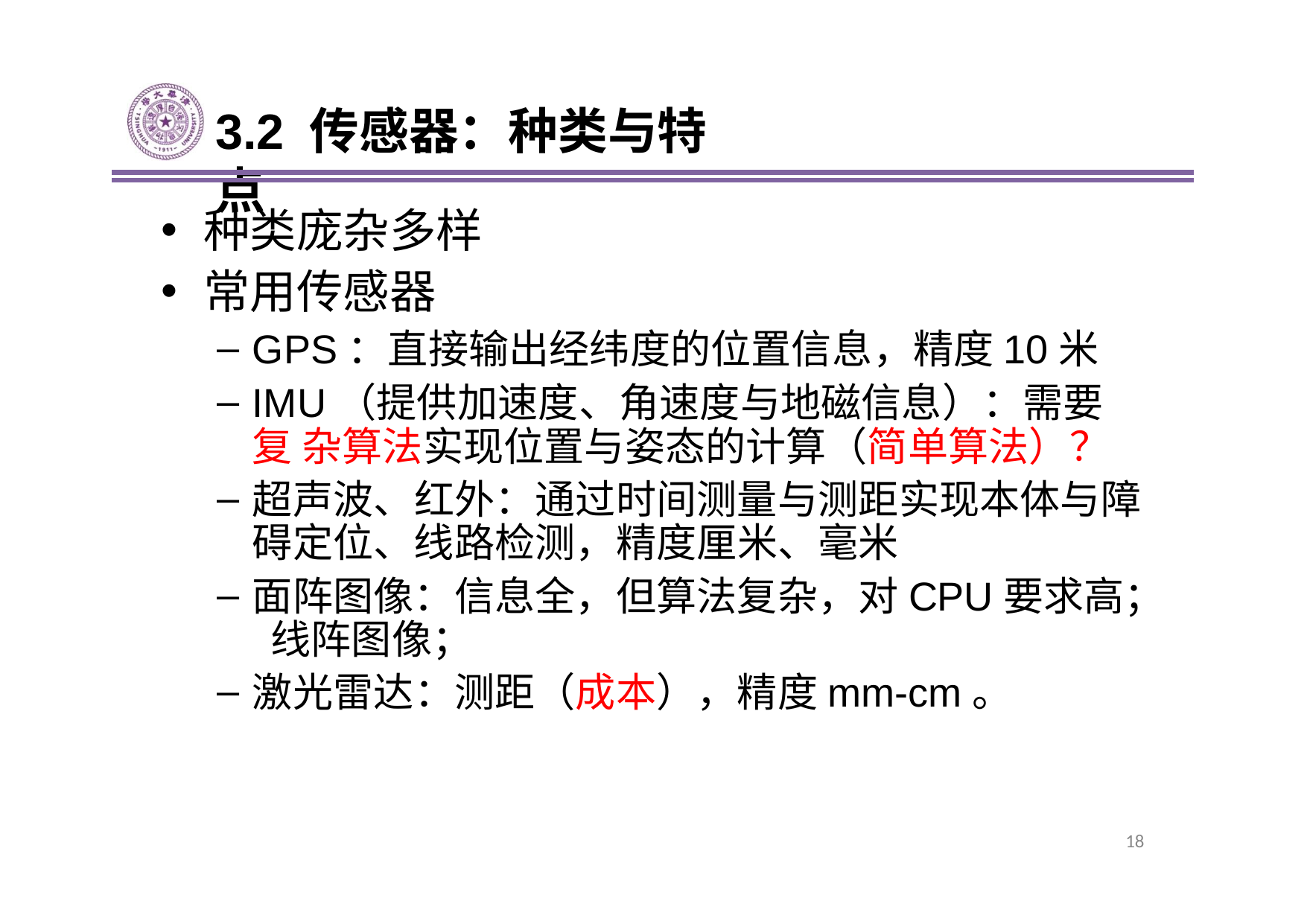

# 3.2 传感器：种类与特点

种类庞杂多样
常用传感器
GPS：直接输出经纬度的位置信息，精度10米
IMU（提供加速度、角速度与地磁信息）：需要复 杂算法实现位置与姿态的计算（简单算法）？
超声波、红外：通过时间测量与测距实现本体与障 碍定位、线路检测，精度厘米、毫米
面阵图像：信息全，但算法复杂，对CPU要求高；  线阵图像；
激光雷达：测距（成本），精度mm-cm。
18